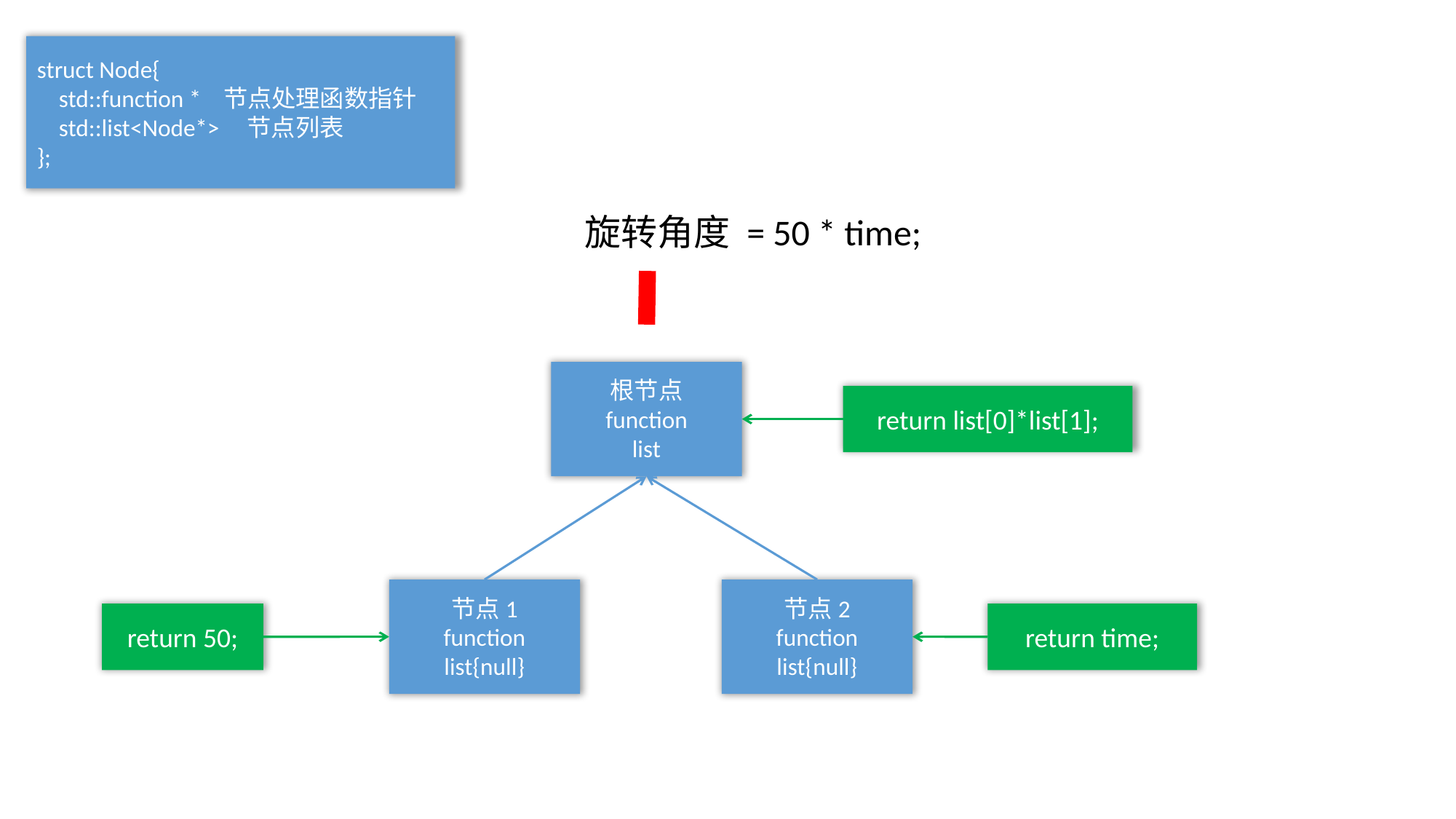

struct Node{
    std::function *   节点处理函数指针
    std::list<Node*>    节点列表
};
旋转角度 = 50 * time;
根节点
function
list

return list[0]*list[1];

节点1
function
list{null}
节点2
function
list{null}

return 50;

return time;